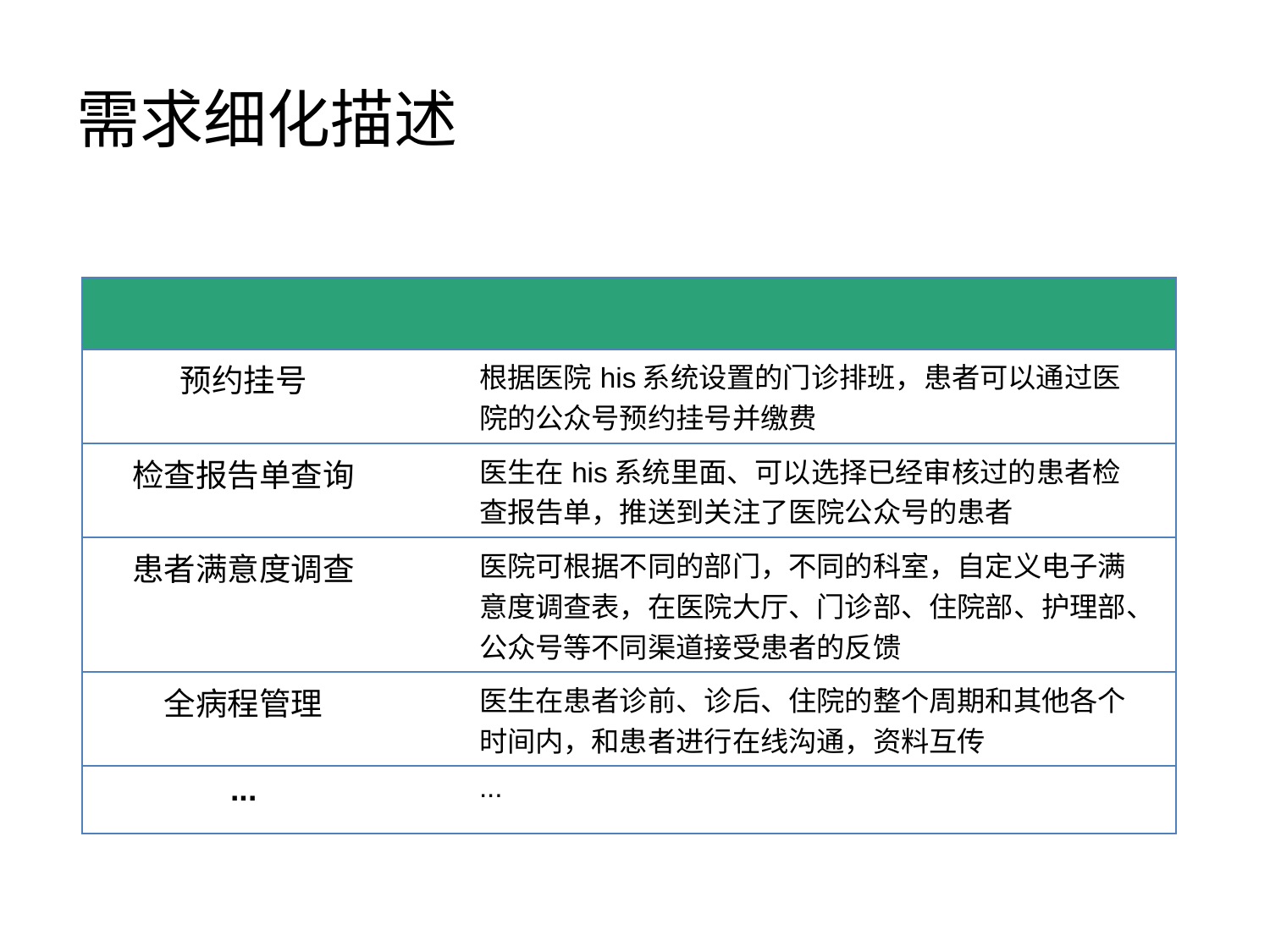

# 需求细化描述
|  |  |  |  |  |
| --- | --- | --- | --- | --- |
| 预约挂号 |  |  | 根据医院his系统设置的门诊排班，患者可以通过医院的公众号预约挂号并缴费 |  |
| 检查报告单查询 |  |  | 医生在his系统里面、可以选择已经审核过的患者检查报告单，推送到关注了医院公众号的患者 |  |
| 患者满意度调查 |  |  | 医院可根据不同的部门，不同的科室，自定义电子满意度调查表，在医院大厅、门诊部、住院部、护理部、公众号等不同渠道接受患者的反馈 |  |
| 全病程管理 |  |  | 医生在患者诊前、诊后、住院的整个周期和其他各个时间内，和患者进行在线沟通，资料互传 |  |
| ... |  |  | ... |  |

4